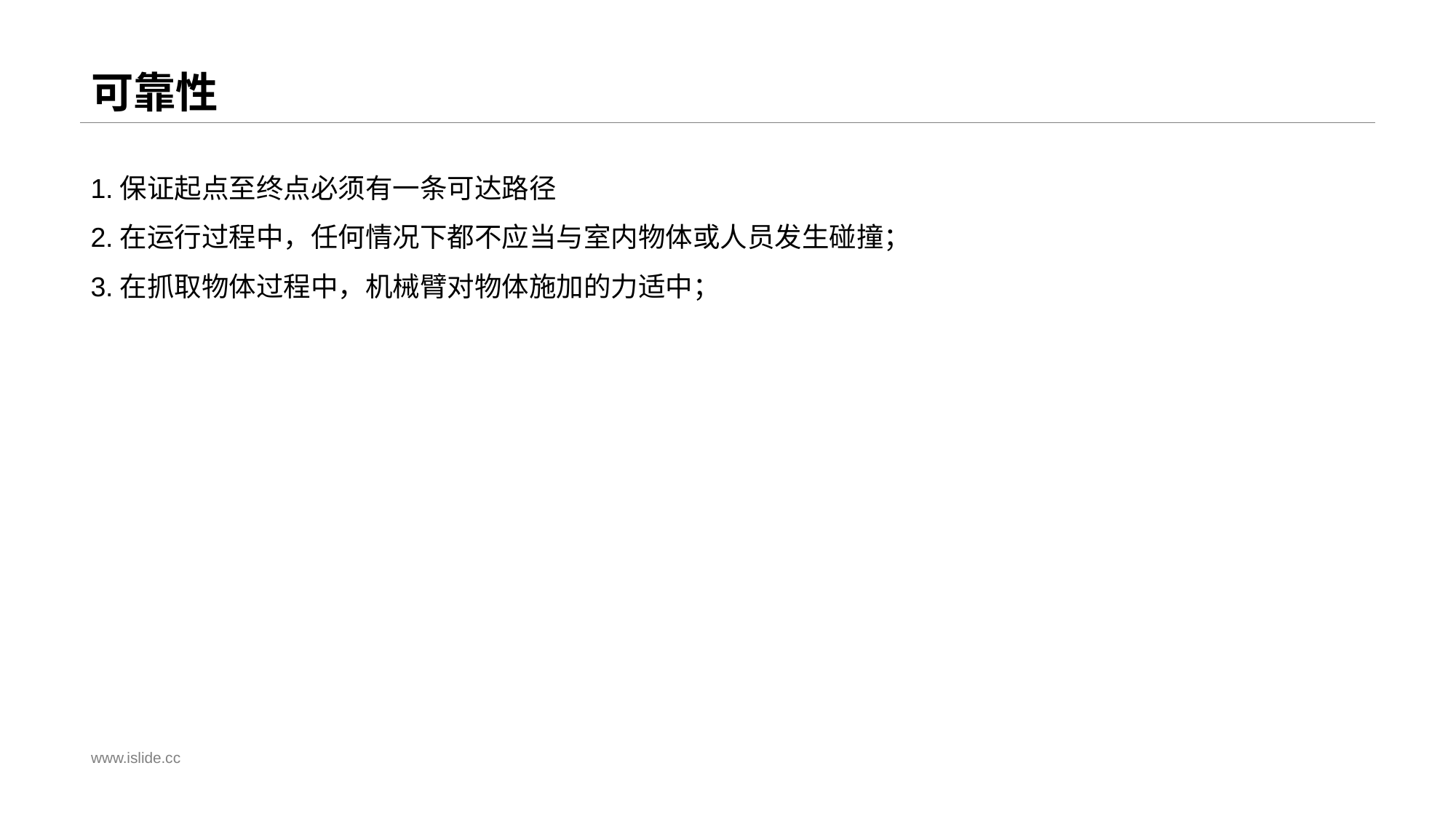

# 可靠性
1.保证起点至终点必须有一条可达路径
2.在运行过程中，任何情况下都不应当与室内物体或人员发生碰撞；
3.在抓取物体过程中，机械臂对物体施加的力适中；

www.islide.cc
38